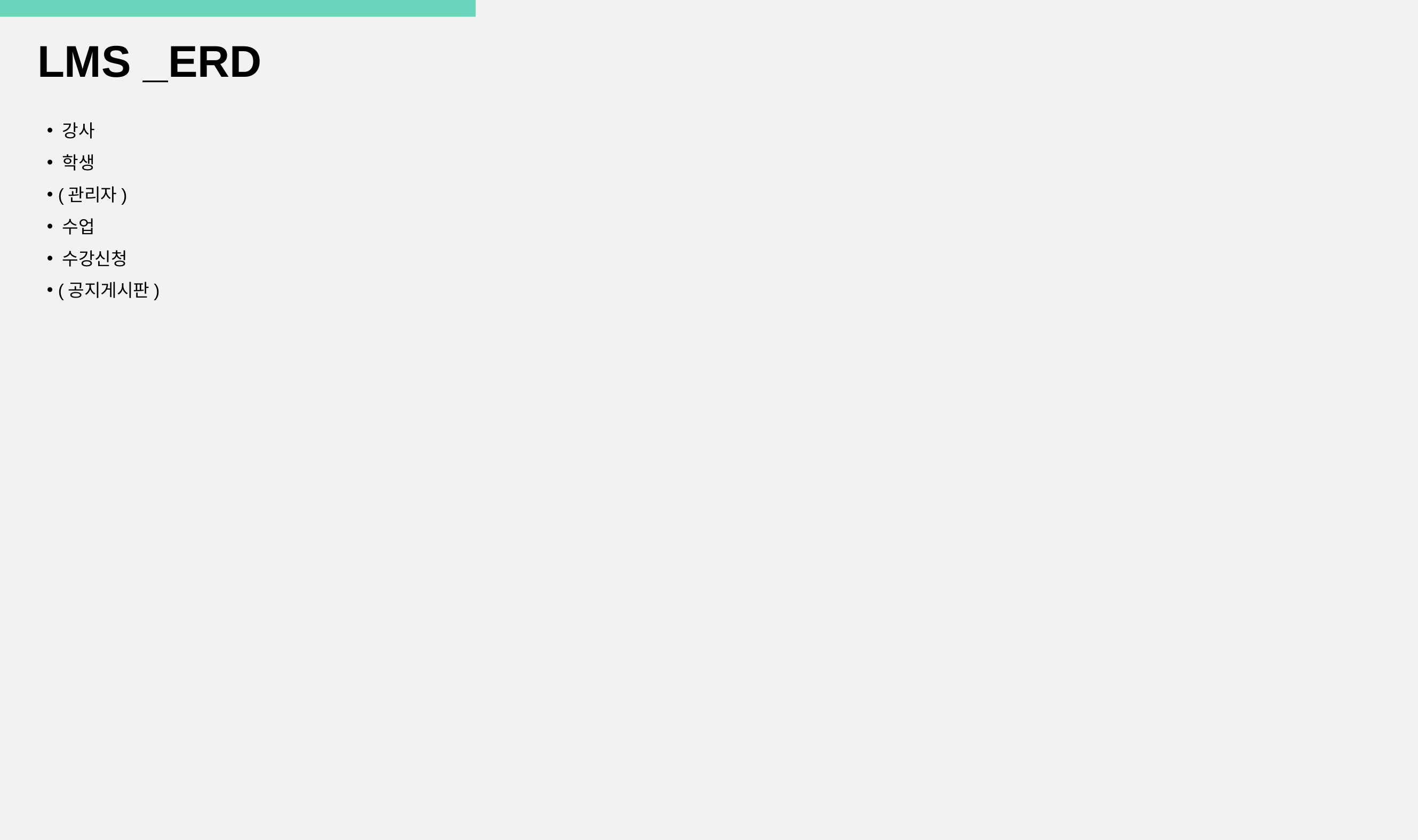

LMS _ERD
 강사
 학생
 (관리자)
 수업
 수강신청
 (공지게시판)